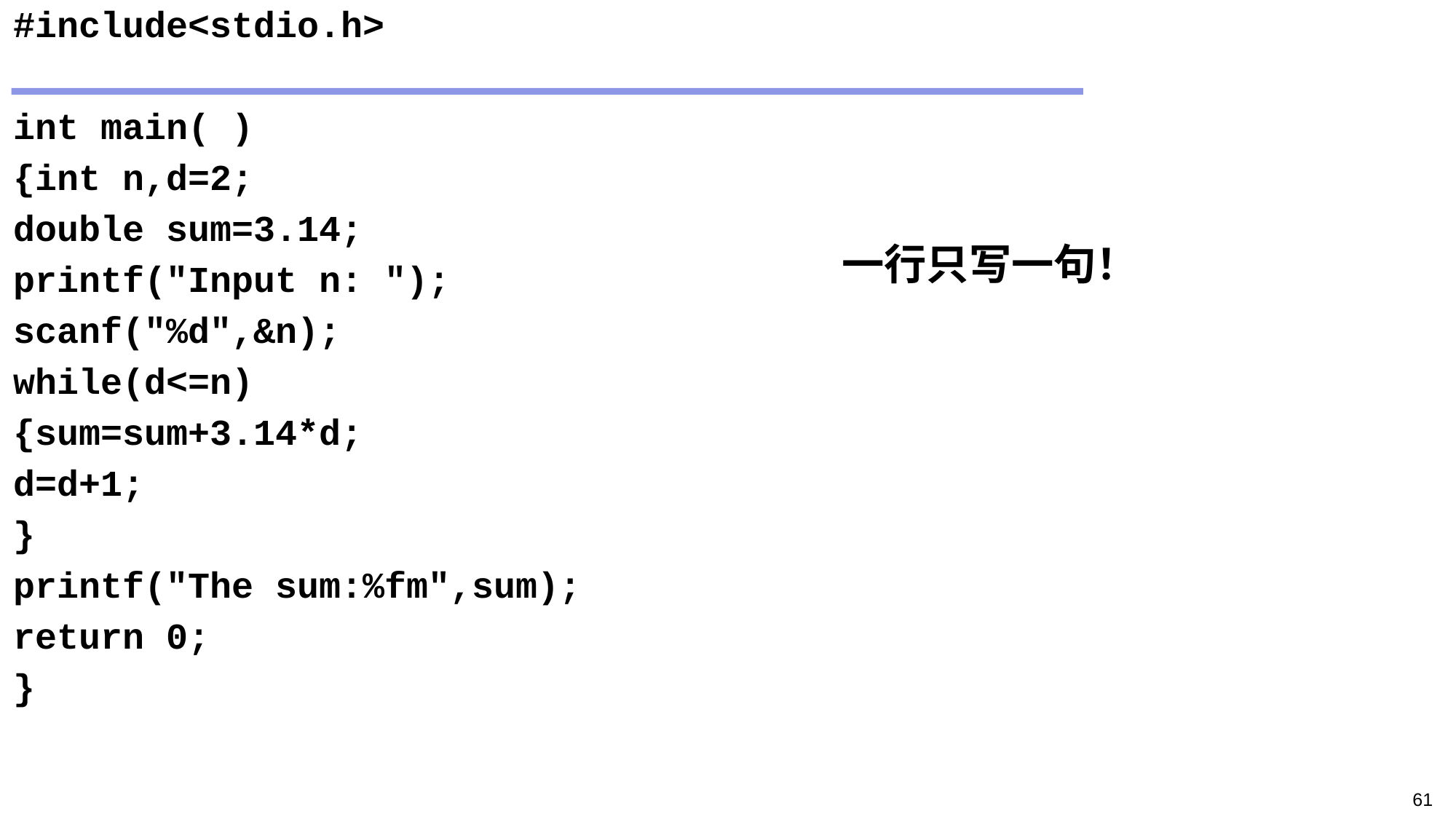

#include<stdio.h>

int main( )
{int n,d=2;
double sum=3.14;
printf("Input n: ");
scanf("%d",&n);
while(d<=n)
{sum=sum+3.14*d;
d=d+1;
}
printf("The sum:%fm",sum);
return 0;
}

一行只写一句！
61